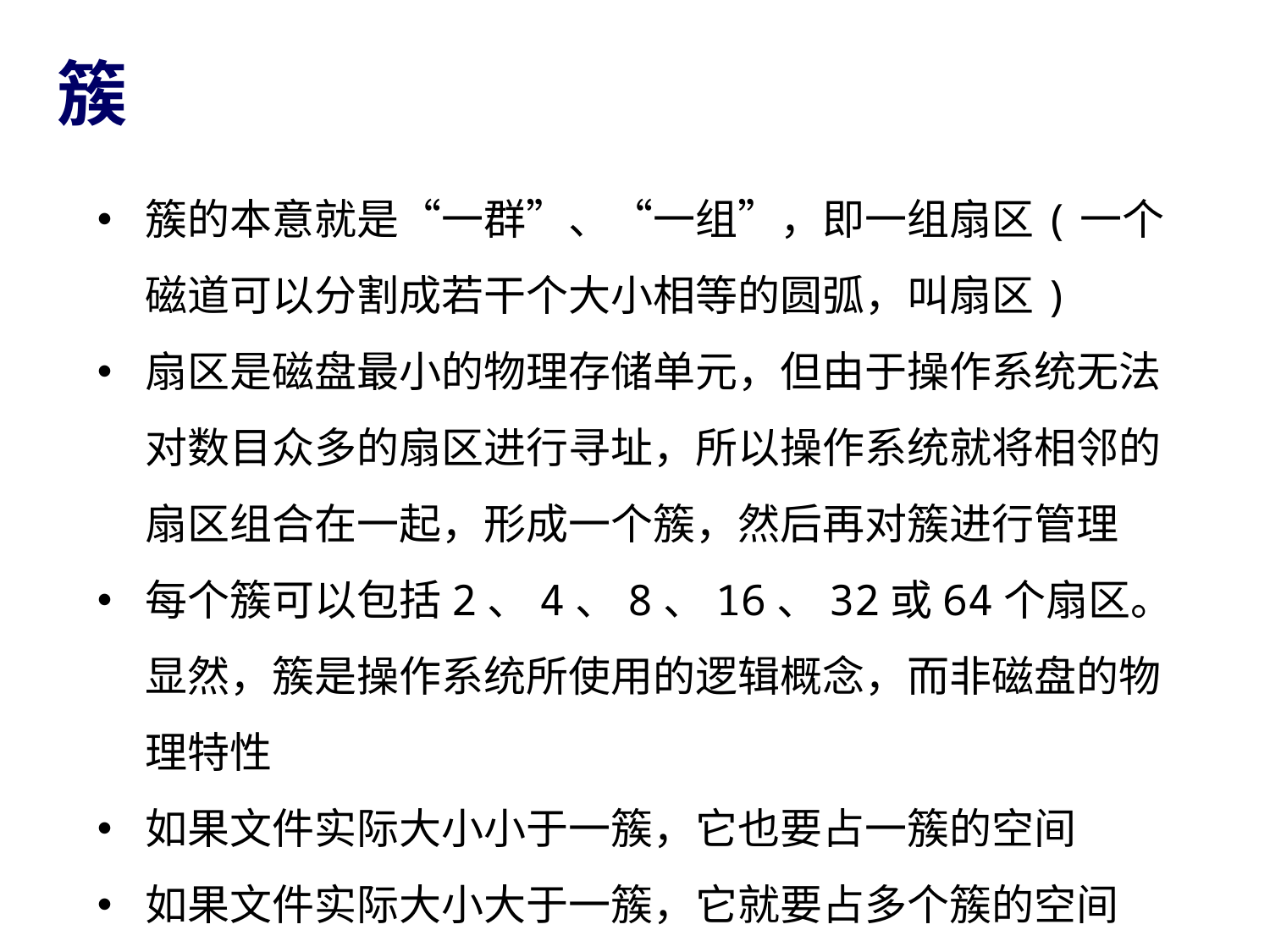

簇
簇的本意就是“一群”、“一组”，即一组扇区(一个磁道可以分割成若干个大小相等的圆弧，叫扇区)
扇区是磁盘最小的物理存储单元，但由于操作系统无法对数目众多的扇区进行寻址，所以操作系统就将相邻的扇区组合在一起，形成一个簇，然后再对簇进行管理
每个簇可以包括2、4、8、16、32或64个扇区。显然，簇是操作系统所使用的逻辑概念，而非磁盘的物理特性
如果文件实际大小小于一簇，它也要占一簇的空间
如果文件实际大小大于一簇，它就要占多个簇的空间